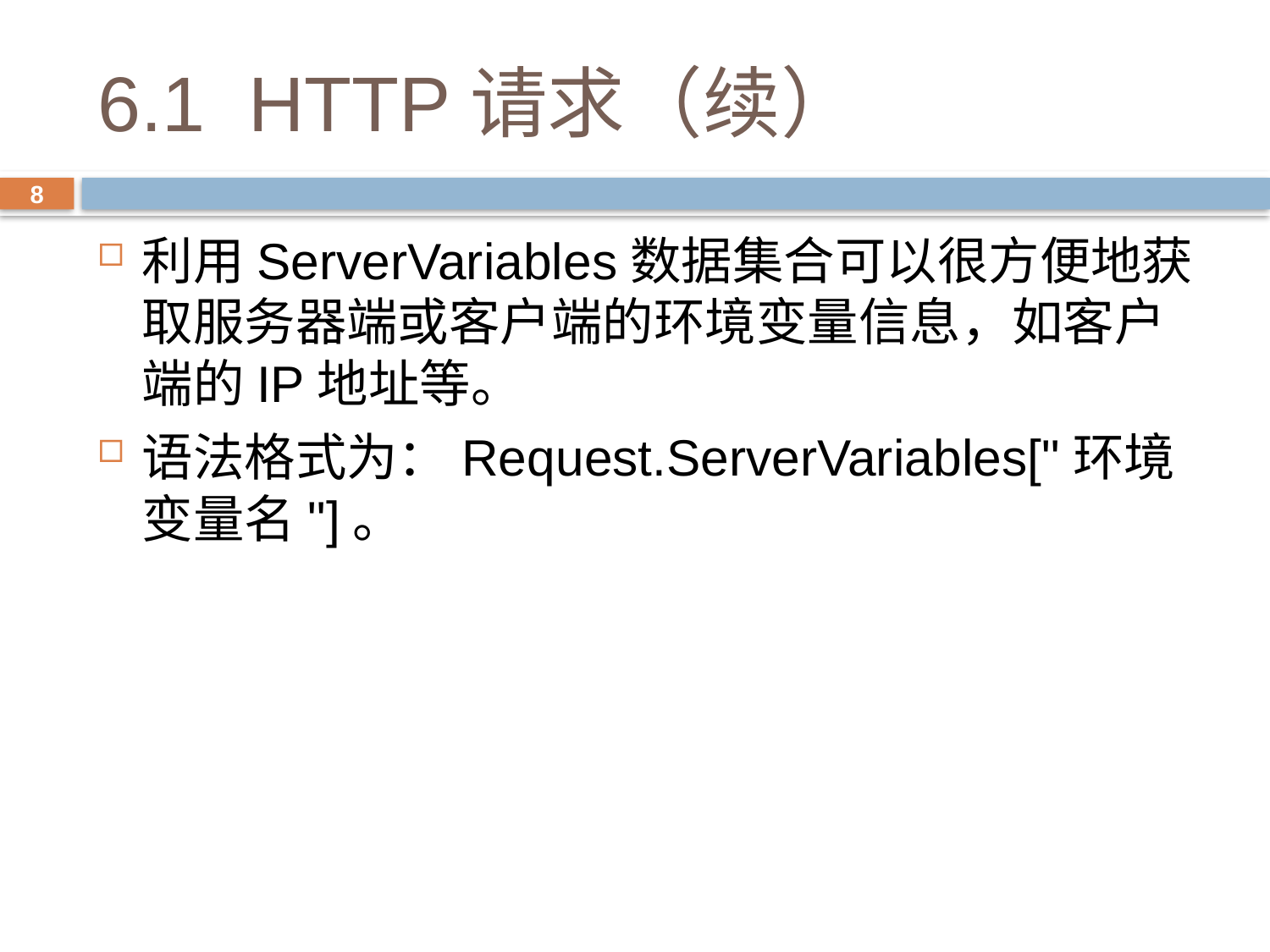

# 6.1  HTTP请求（续）
8
利用ServerVariables数据集合可以很方便地获取服务器端或客户端的环境变量信息，如客户端的IP地址等。
语法格式为：Request.ServerVariables["环境变量名"]。